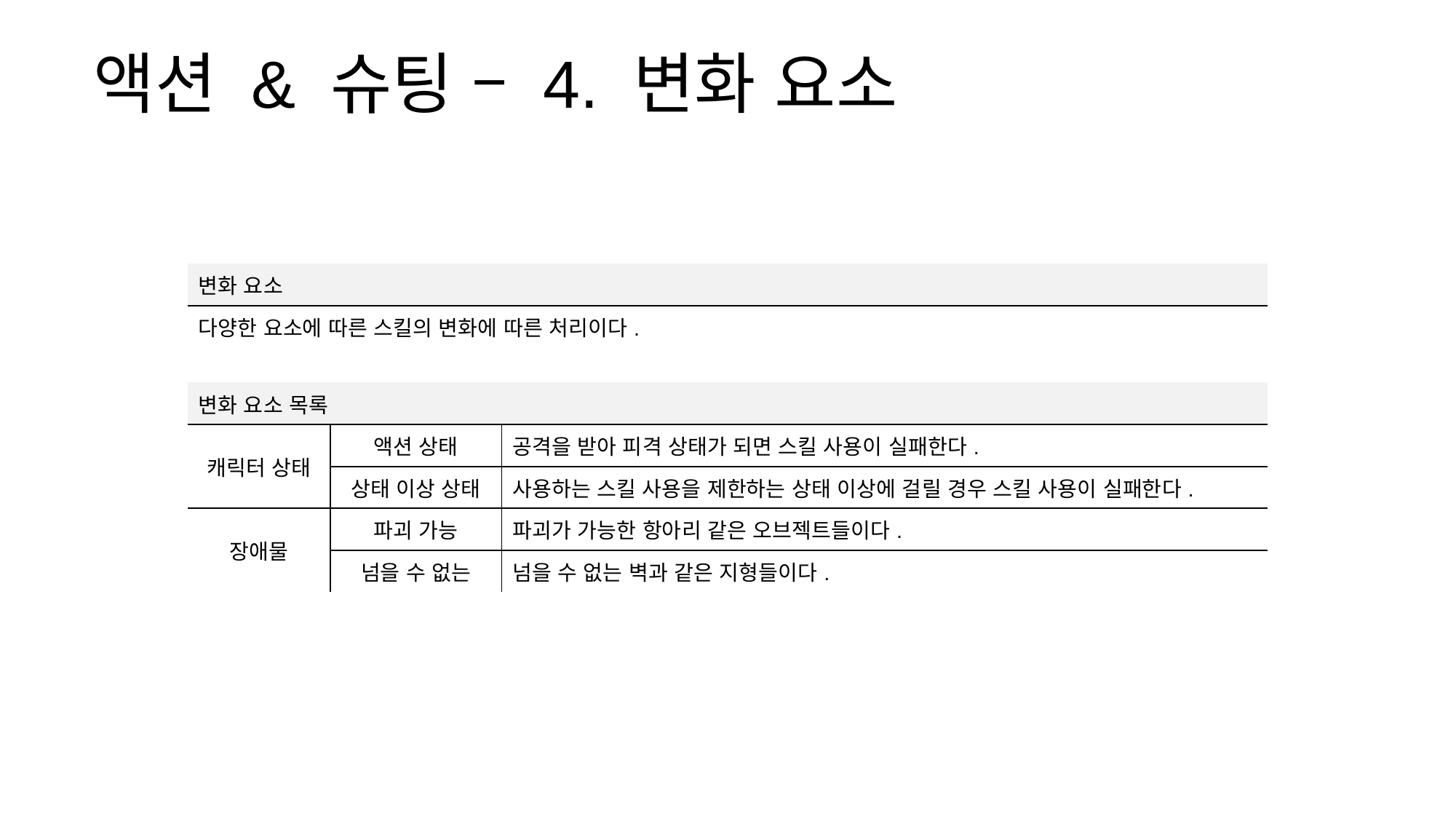

액션 & 슈팅 – 4. 변화 요소
| 변화 요소 |  |  |
| --- | --- | --- |
| 다양한 요소에 따른 스킬의 변화에 따른 처리이다. |  |  |
|  |  |  |
| 변화 요소 목록 |  |  |
| 캐릭터 상태 | 액션 상태 | 공격을 받아 피격 상태가 되면 스킬 사용이 실패한다. |
|  | 상태 이상 상태 | 사용하는 스킬 사용을 제한하는 상태 이상에 걸릴 경우 스킬 사용이 실패한다. |
| 장애물 | 파괴 가능 | 파괴가 가능한 항아리 같은 오브젝트들이다. |
|  | 넘을 수 없는 | 넘을 수 없는 벽과 같은 지형들이다. |